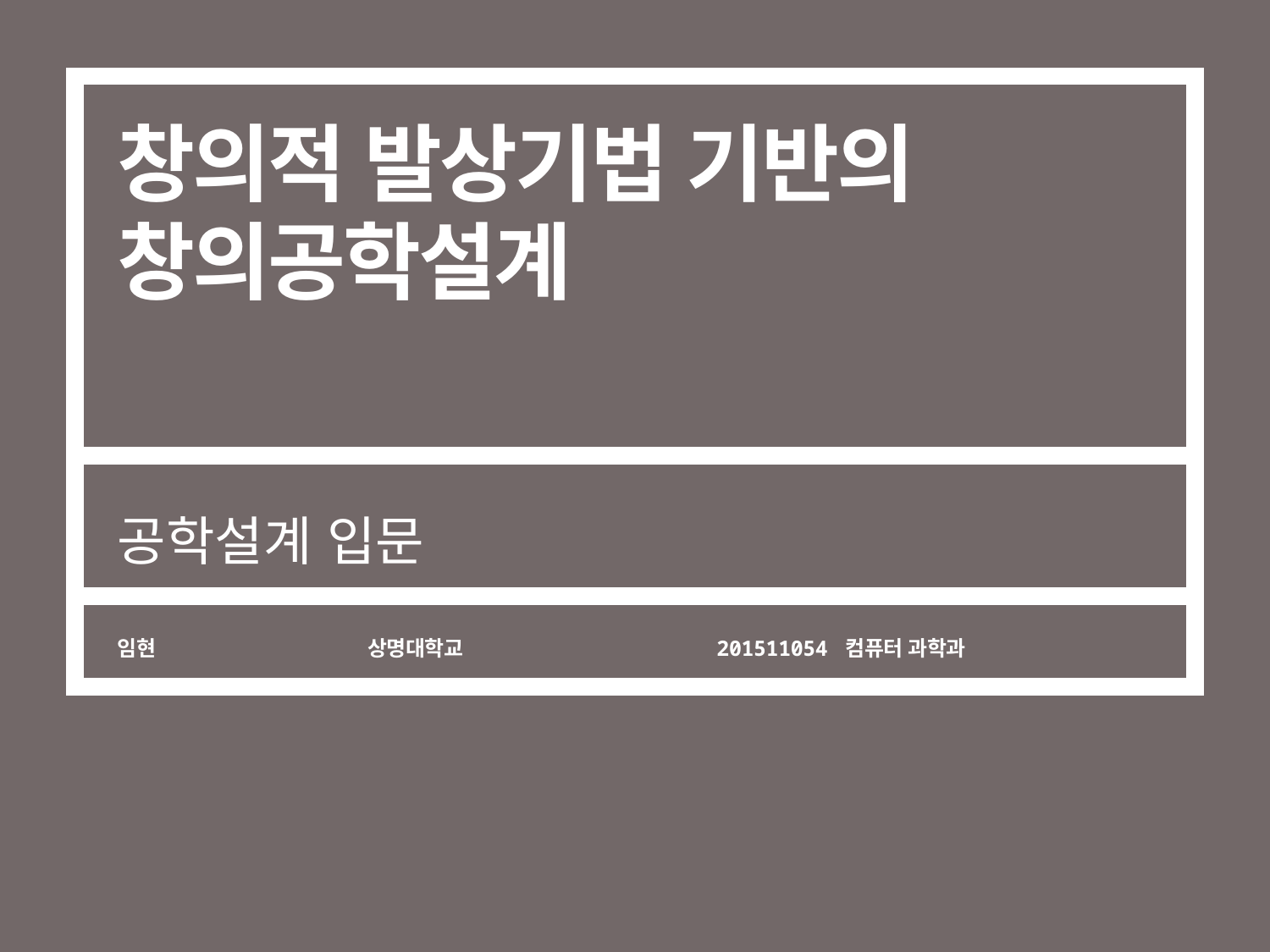

# 창의적 발상기법 기반의 창의공학설계

공학설계 입문

임현
상명대학교
201511054 컴퓨터 과학과